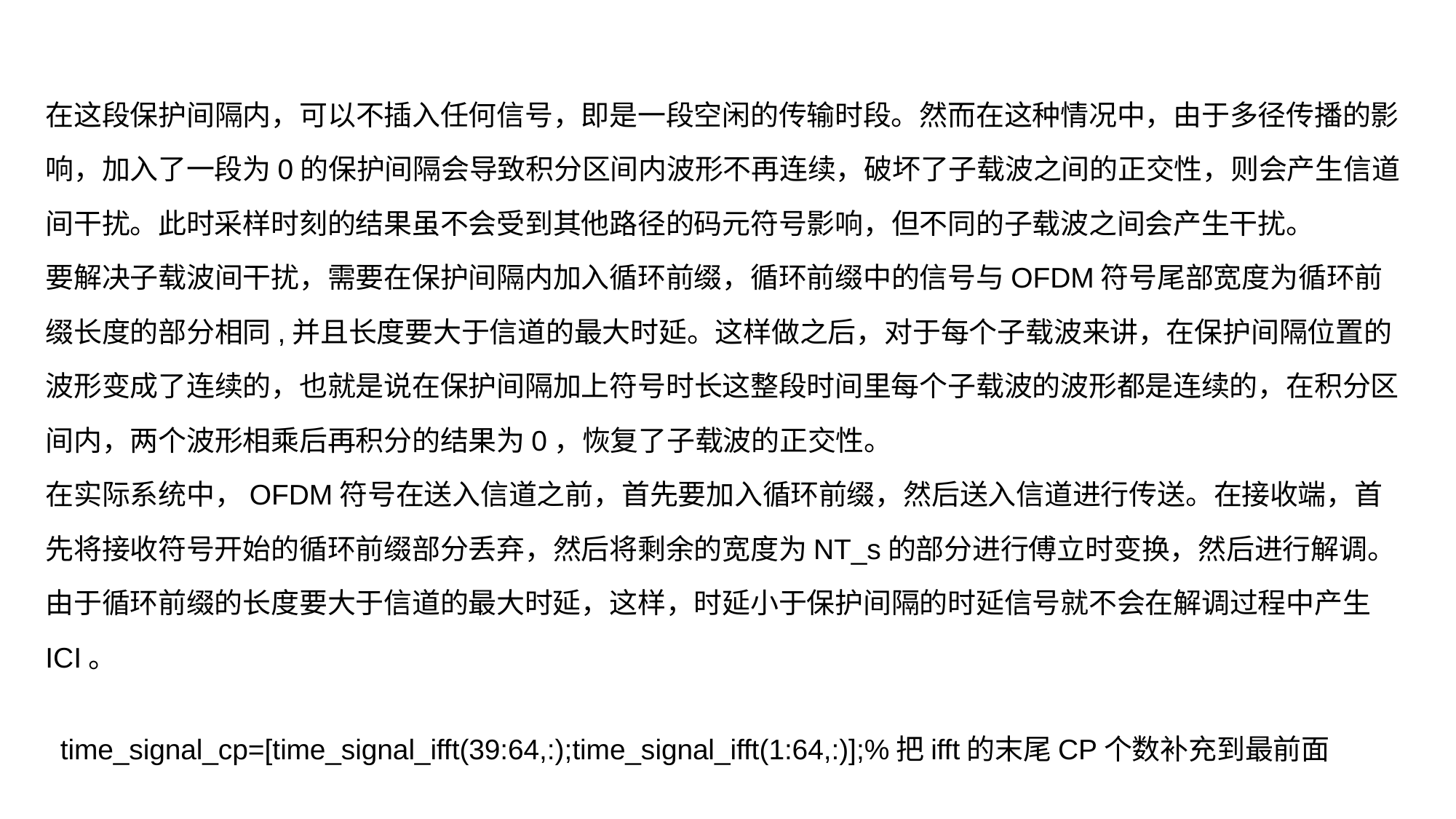

在这段保护间隔内，可以不插入任何信号，即是一段空闲的传输时段。然而在这种情况中，由于多径传播的影响，加入了一段为0的保护间隔会导致积分区间内波形不再连续，破坏了子载波之间的正交性，则会产生信道间干扰。此时采样时刻的结果虽不会受到其他路径的码元符号影响，但不同的子载波之间会产生干扰。
要解决子载波间干扰，需要在保护间隔内加入循环前缀，循环前缀中的信号与OFDM符号尾部宽度为循环前缀长度的部分相同,并且长度要大于信道的最大时延。这样做之后，对于每个子载波来讲，在保护间隔位置的波形变成了连续的，也就是说在保护间隔加上符号时长这整段时间里每个子载波的波形都是连续的，在积分区间内，两个波形相乘后再积分的结果为0，恢复了子载波的正交性。
在实际系统中，OFDM符号在送入信道之前，首先要加入循环前缀，然后送入信道进行传送。在接收端，首先将接收符号开始的循环前缀部分丢弃，然后将剩余的宽度为NT_s的部分进行傅立时变换，然后进行解调。由于循环前缀的长度要大于信道的最大时延，这样，时延小于保护间隔的时延信号就不会在解调过程中产生ICI。
time_signal_cp=[time_signal_ifft(39:64,:);time_signal_ifft(1:64,:)];%把ifft的末尾CP个数补充到最前面